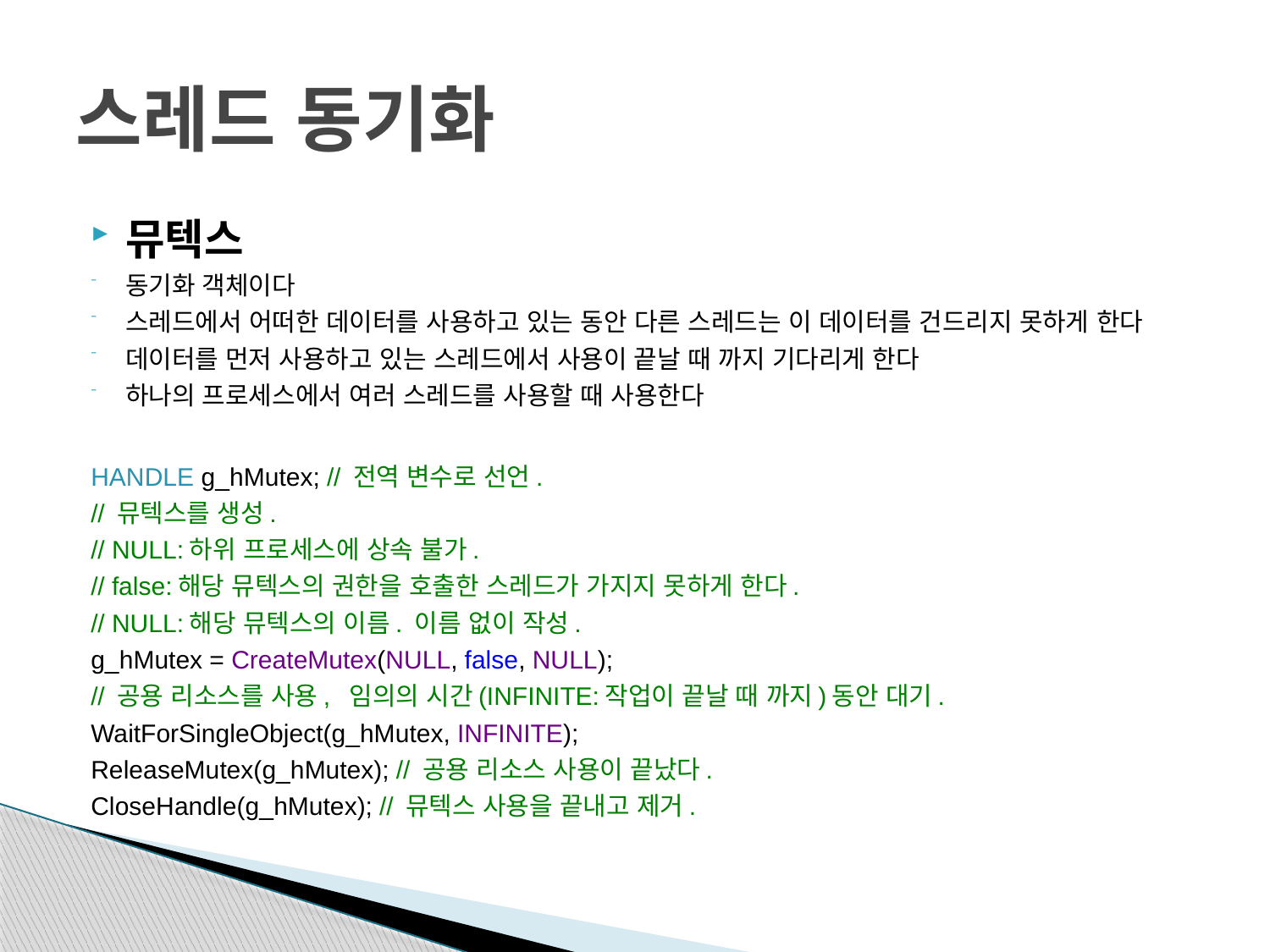

# 스레드 동기화
뮤텍스
동기화 객체이다
스레드에서 어떠한 데이터를 사용하고 있는 동안 다른 스레드는 이 데이터를 건드리지 못하게 한다
데이터를 먼저 사용하고 있는 스레드에서 사용이 끝날 때 까지 기다리게 한다
하나의 프로세스에서 여러 스레드를 사용할 때 사용한다

HANDLE g_hMutex; // 전역 변수로 선언.
// 뮤텍스를 생성.
// NULL:하위 프로세스에 상속 불가.
// false:해당 뮤텍스의 권한을 호출한 스레드가 가지지 못하게 한다.
// NULL:해당 뮤텍스의 이름. 이름 없이 작성.
g_hMutex = CreateMutex(NULL, false, NULL);
// 공용 리소스를 사용,  임의의 시간(INFINITE:작업이 끝날 때 까지)동안 대기.
WaitForSingleObject(g_hMutex, INFINITE);
ReleaseMutex(g_hMutex); // 공용 리소스 사용이 끝났다.
CloseHandle(g_hMutex); // 뮤텍스 사용을 끝내고 제거.